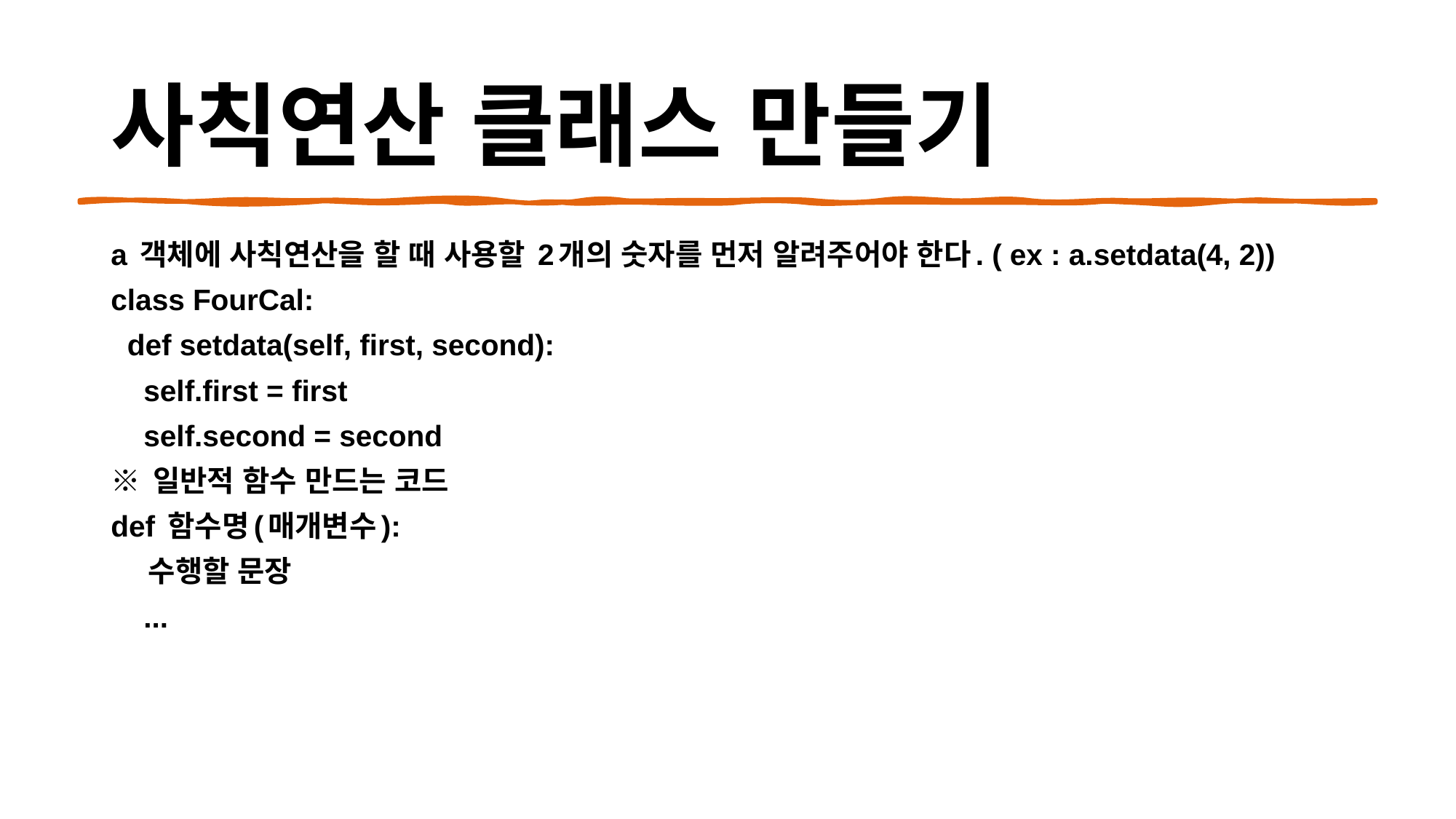

# 사칙연산 클래스 만들기

a 객체에 사칙연산을 할 때 사용할 2개의 숫자를 먼저 알려주어야 한다. ( ex : a.setdata(4, 2))
class FourCal:
  def setdata(self, first, second):
    self.first = first
    self.second = second
※ 일반적 함수 만드는 코드
def 함수명(매개변수):
    수행할 문장
    ...